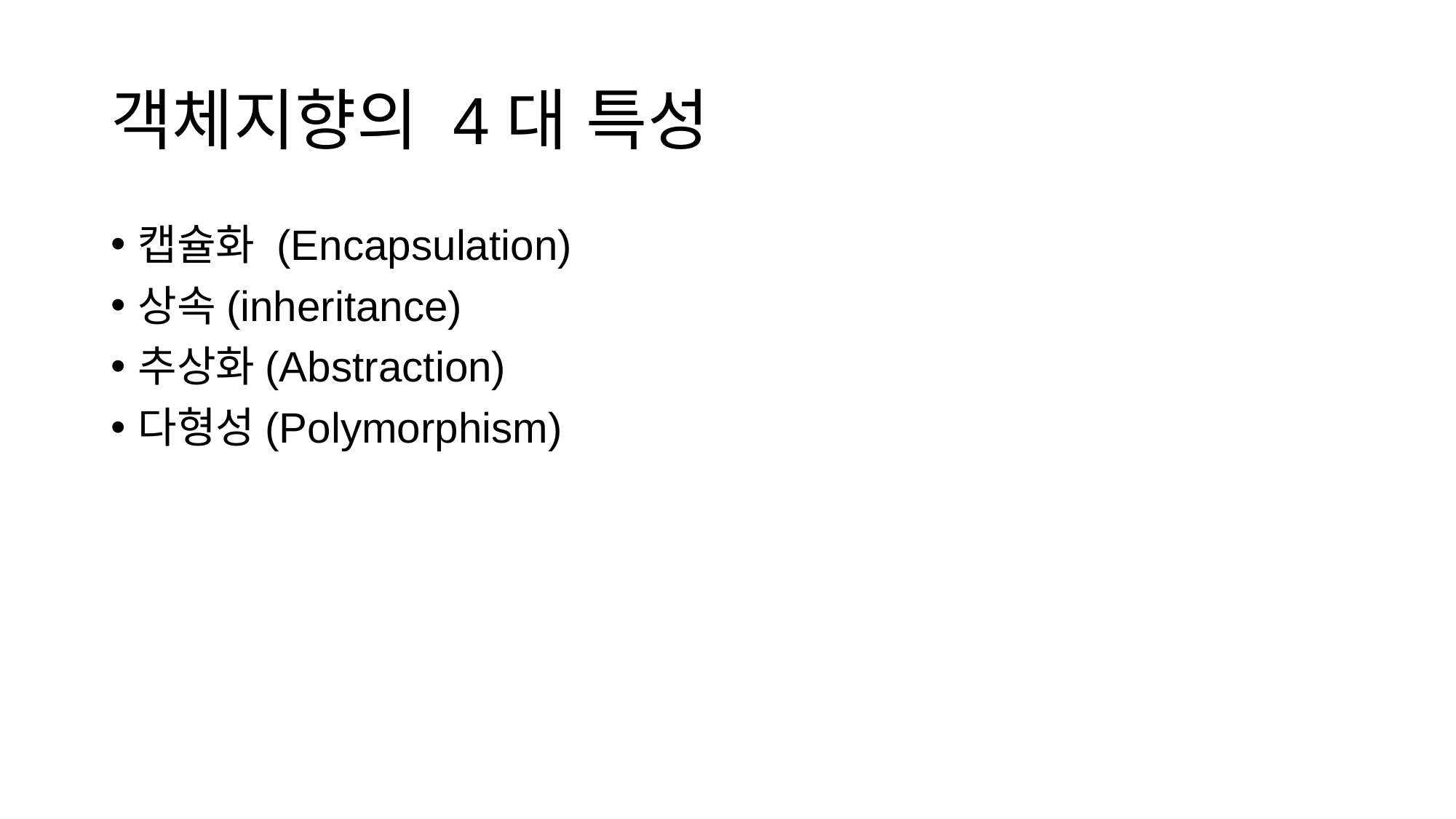

# 객체지향의 4대 특성
캡슐화 (Encapsulation)
상속(inheritance)
추상화(Abstraction)
다형성(Polymorphism)